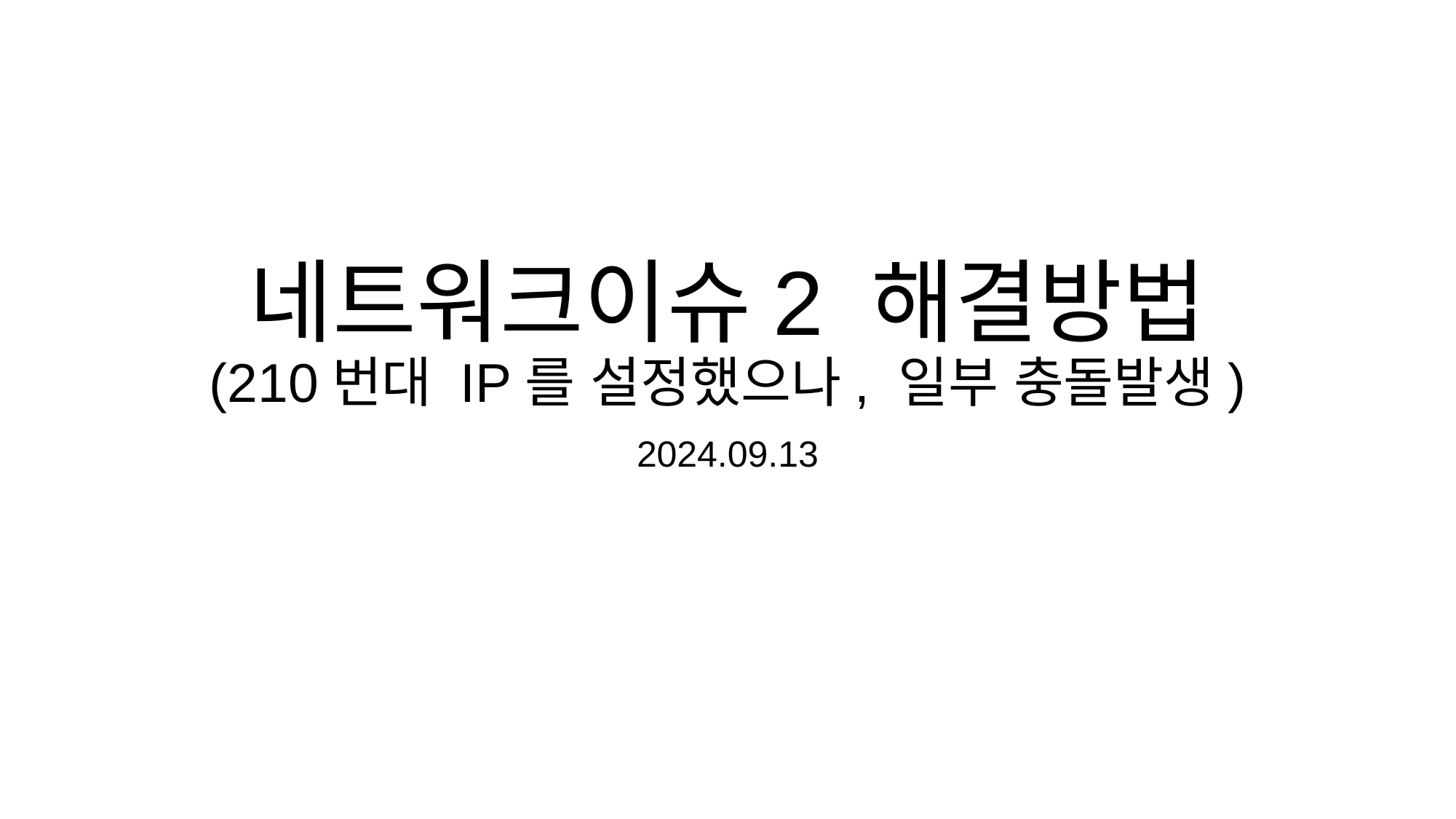

# 네트워크이슈2 해결방법 (210번대 IP를 설정했으나, 일부 충돌발생)
2024.09.13